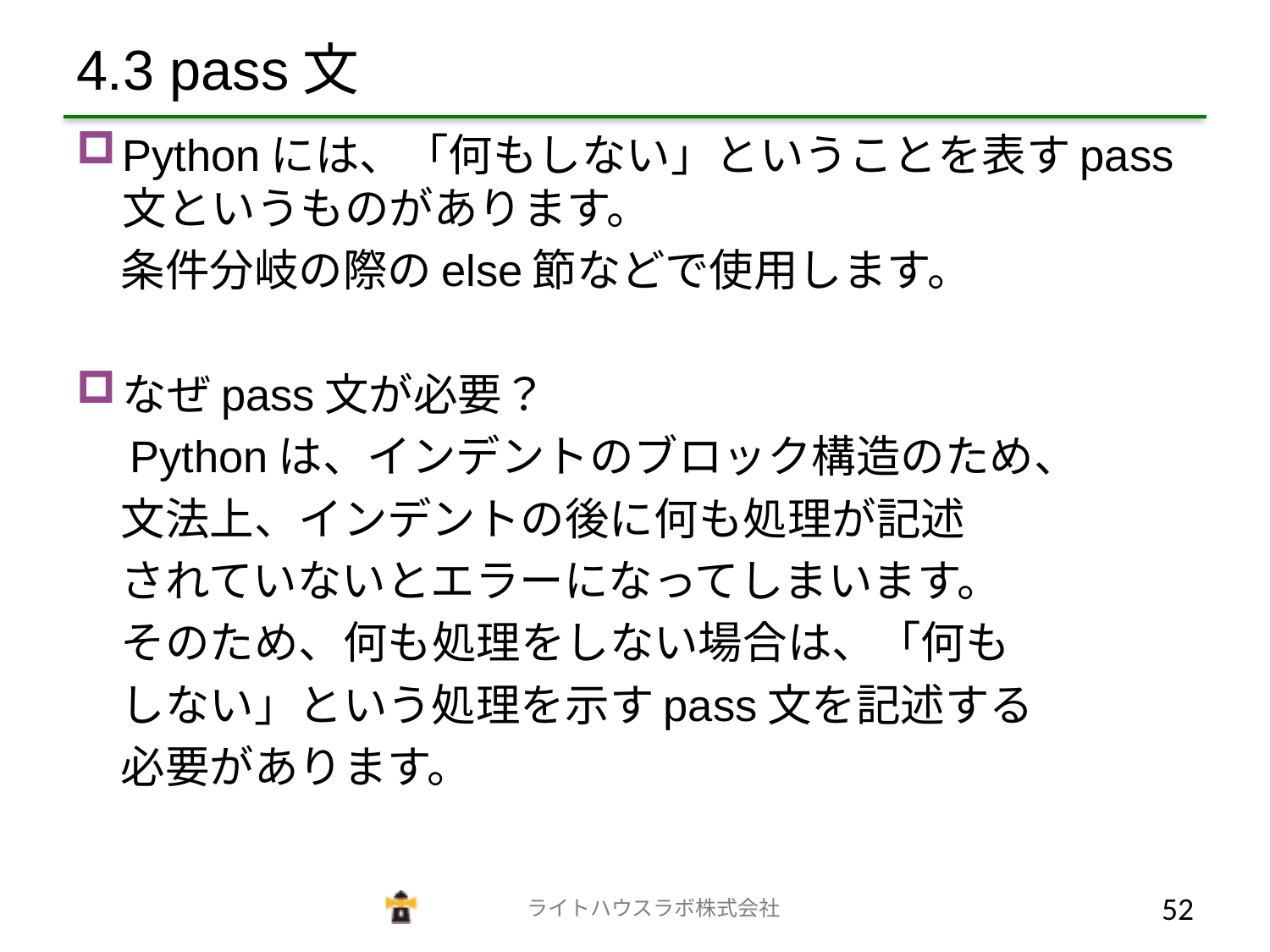

# 4.3 pass文
Pythonには、「何もしない」ということを表すpass文というものがあります。
　条件分岐の際のelse節などで使用します。

なぜpass文が必要？
　Pythonは、インデントのブロック構造のため、
　文法上、インデントの後に何も処理が記述
　されていないとエラーになってしまいます。
　そのため、何も処理をしない場合は、「何も
　しない」という処理を示すpass文を記述する
　必要があります。
　　　　　　　　　　　　　ライトハウスラボ株式会社
52